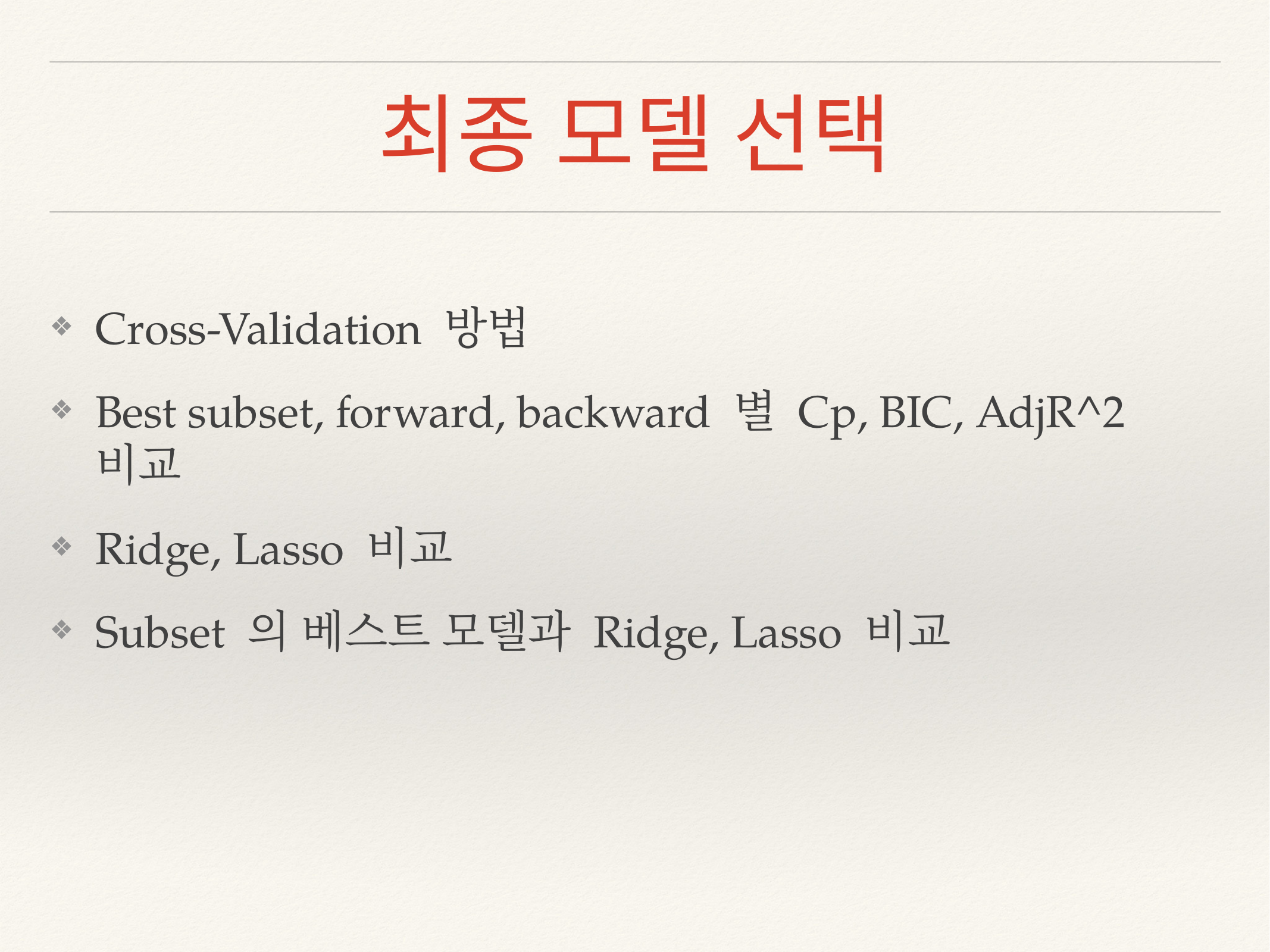

# 최종 모델 선택
Cross-Validation 방법
Best subset, forward, backward 별 Cp, BIC, AdjR^2 비교
Ridge, Lasso 비교
Subset 의 베스트 모델과 Ridge, Lasso 비교